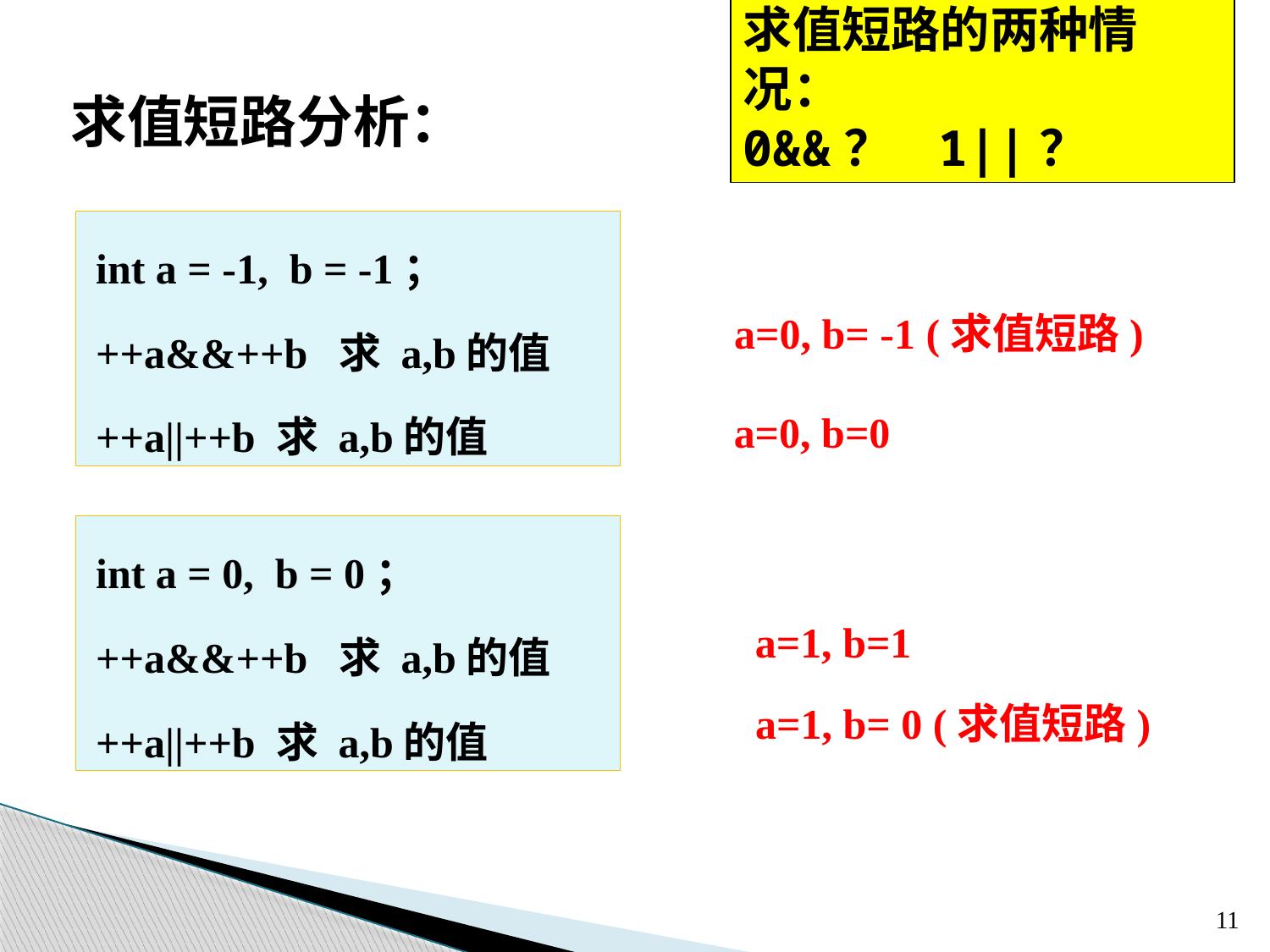

求值短路的两种情况：
0&&？   1||？
# 求值短路分析：
 int a = -1,  b = -1；
 ++a&&++b  求 a,b的值
 ++a||++b 求 a,b的值
a=0, b= -1 (求值短路)
a=0, b=0
 int a = 0,  b = 0；
 ++a&&++b  求 a,b的值
 ++a||++b 求 a,b的值
a=1, b=1
a=1, b= 0 (求值短路)
11